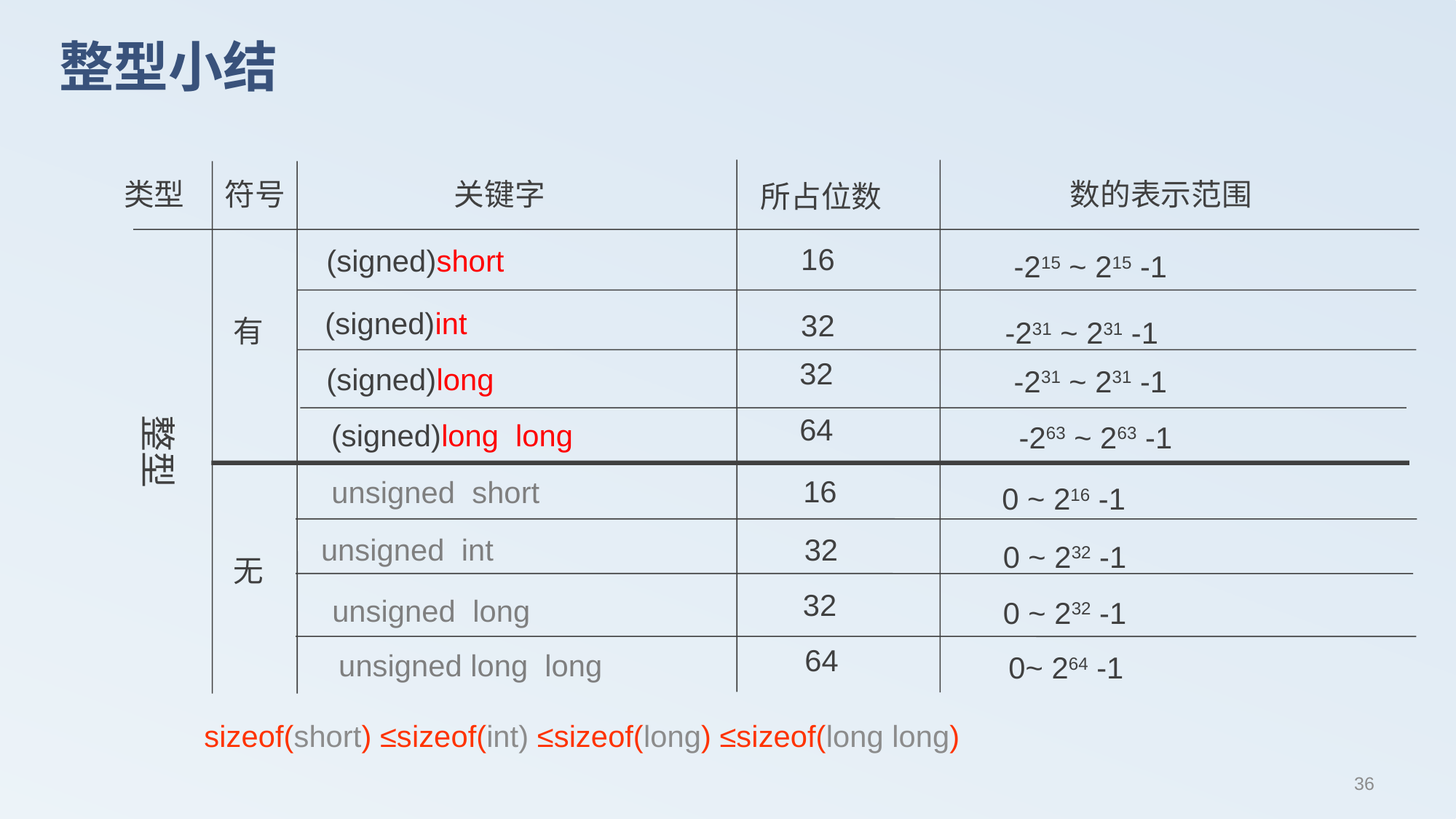

# 整型小结

类型
符号
关键字
数的表示范围
所占位数

16
(signed)short
-215 ~ 215 -1
(signed)int
32
    -231 ~ 231 -1
有
32
(signed)long
-231 ~ 231 -1
64
(signed)long  long
-263 ~ 263 -1
整型
unsigned short
16
0 ~ 216 -1
unsigned int
32
0 ~ 232 -1
无
unsigned long
32
0 ~ 232 -1
64
unsigned long  long
0~ 264 -1
sizeof(short) ≤sizeof(int) ≤sizeof(long) ≤sizeof(long long)